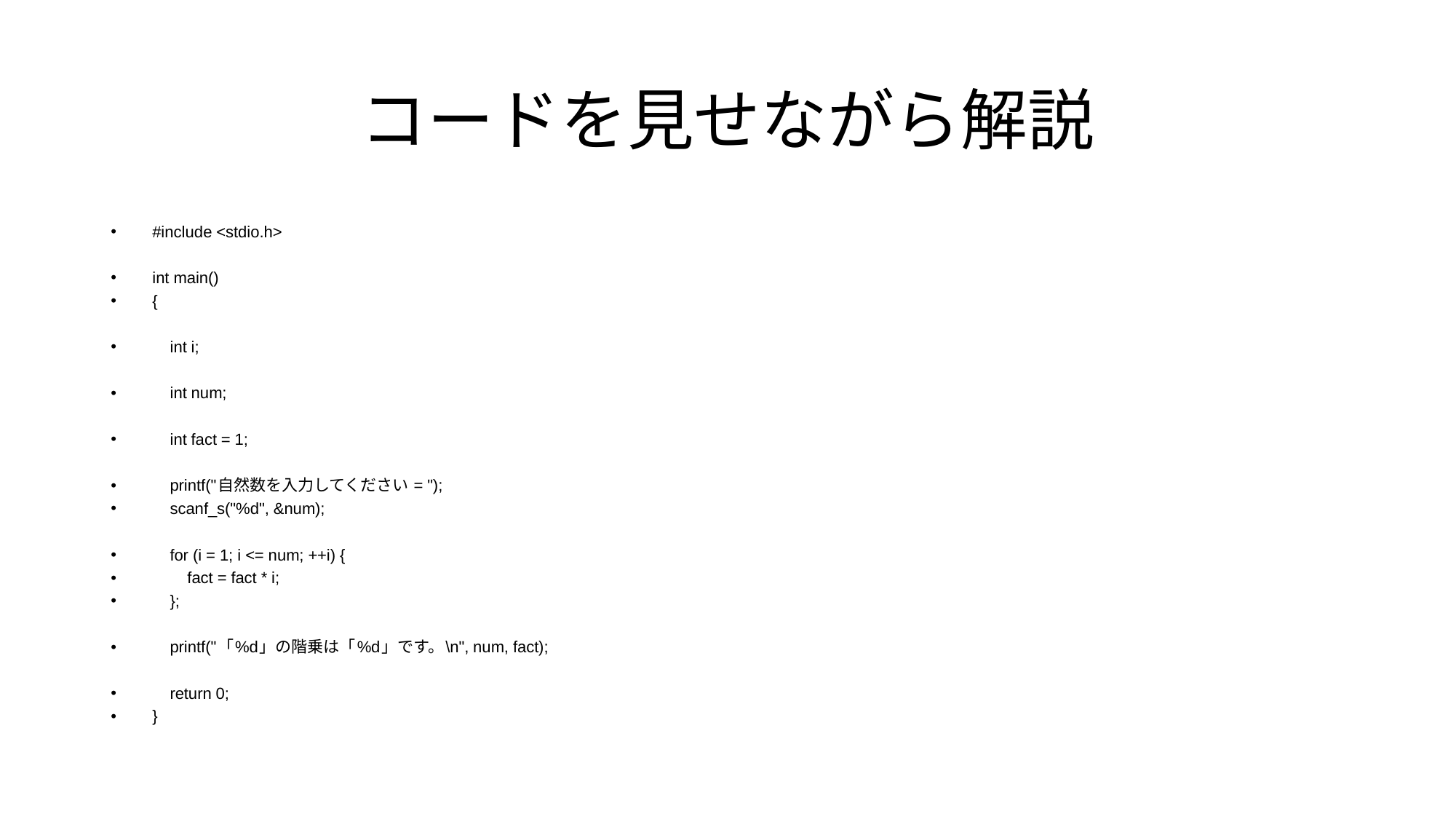

# コードを見せながら解説
#include <stdio.h>

int main()
{

    int i;

    int num;

    int fact = 1;

    printf("自然数を入力してください = ");
    scanf_s("%d", &num);

    for (i = 1; i <= num; ++i) {
        fact = fact * i;
    };

    printf("「%d」の階乗は「%d」です。\n", num, fact);

    return 0;
}